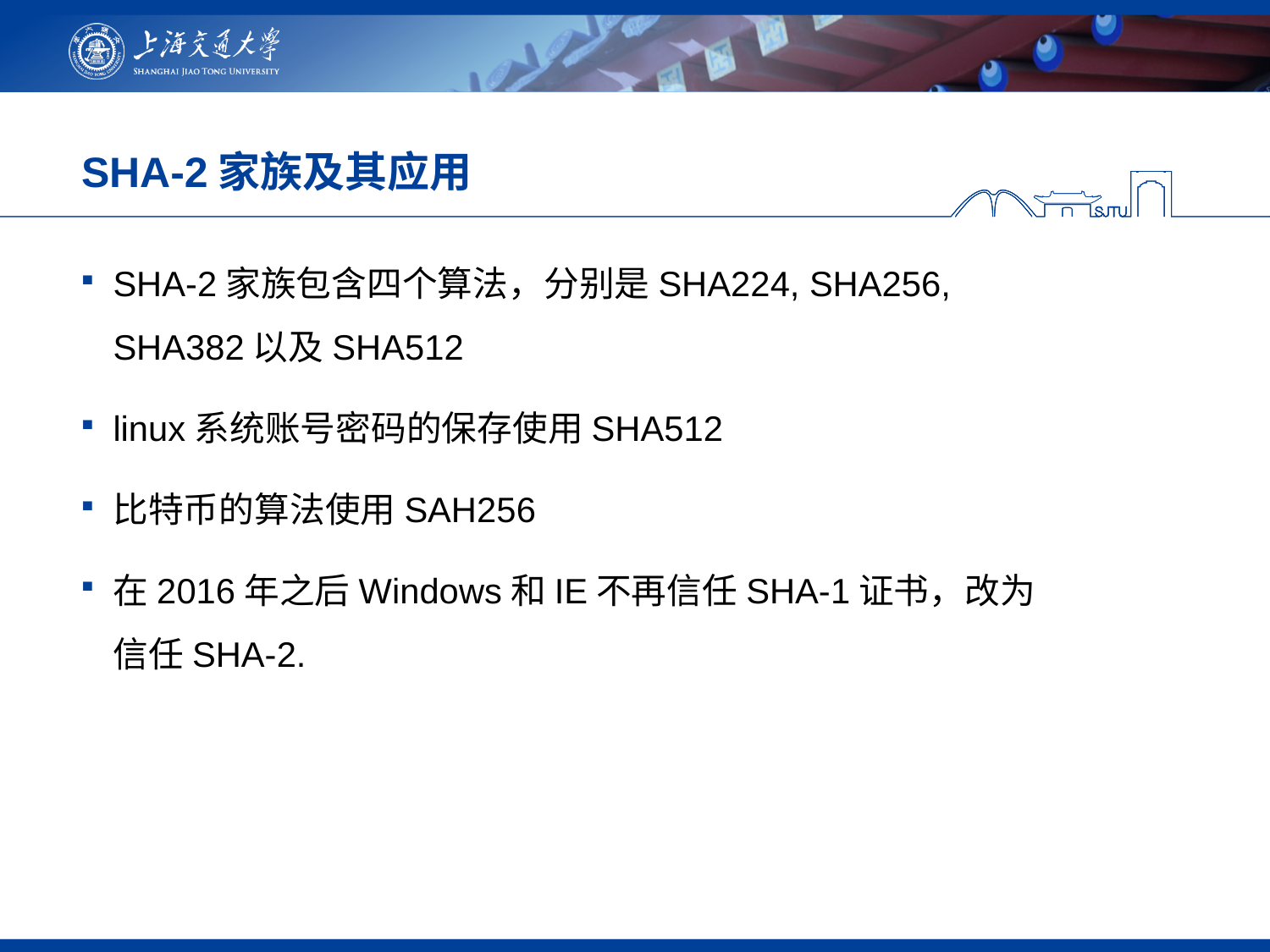

# SHA-2家族及其应用
SHA-2家族包含四个算法，分别是SHA224, SHA256, SHA382以及SHA512
linux系统账号密码的保存使用SHA512
比特币的算法使用SAH256
在2016年之后Windows和IE不再信任SHA-1证书，改为信任SHA-2.